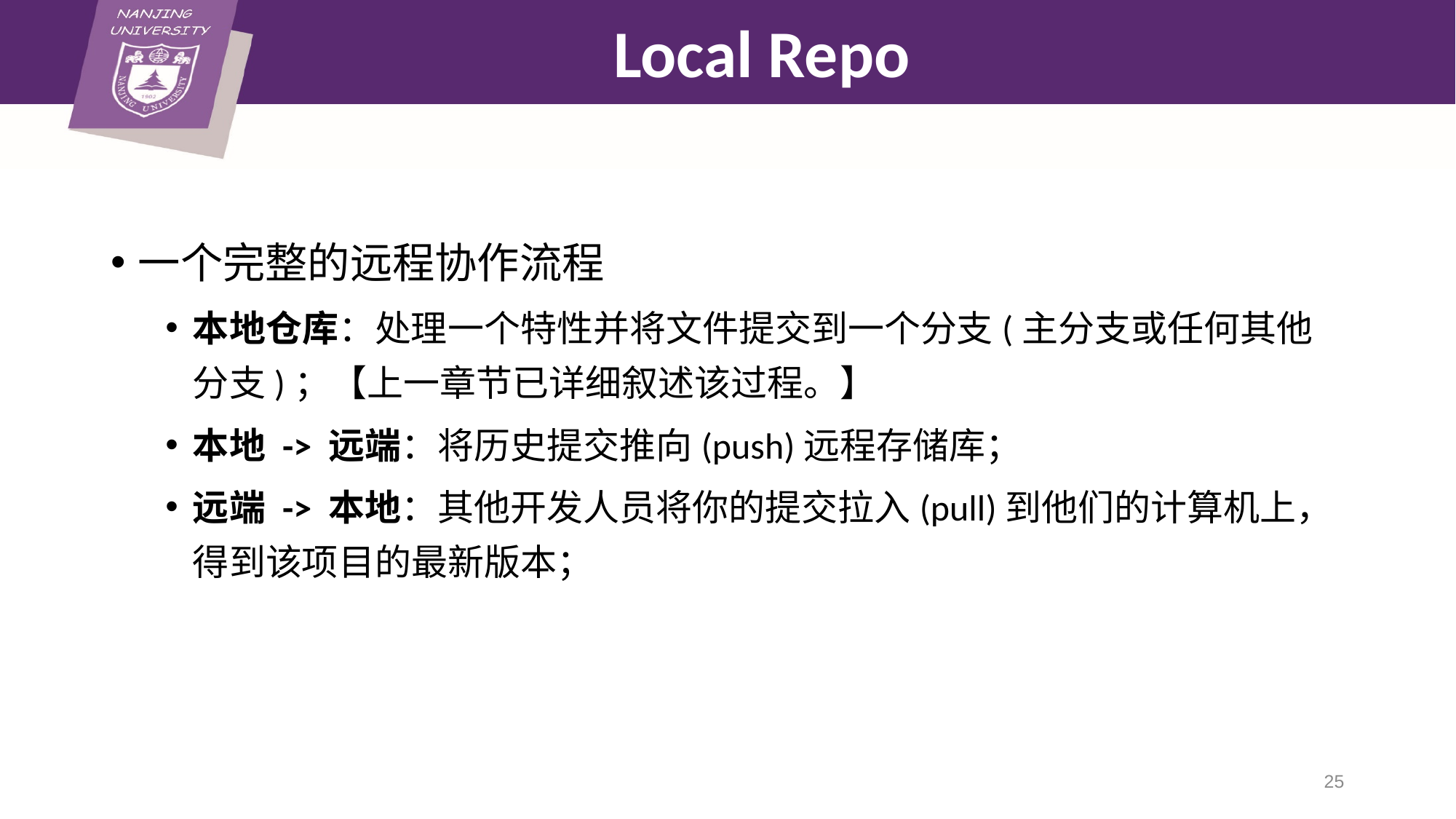

# Local Repo
一个完整的远程协作流程
本地仓库：处理一个特性并将文件提交到一个分支(主分支或任何其他分支)；【上一章节已详细叙述该过程。】
本地 -> 远端：将历史提交推向(push)远程存储库；
远端 -> 本地：其他开发人员将你的提交拉入(pull)到他们的计算机上，得到该项目的最新版本；
25